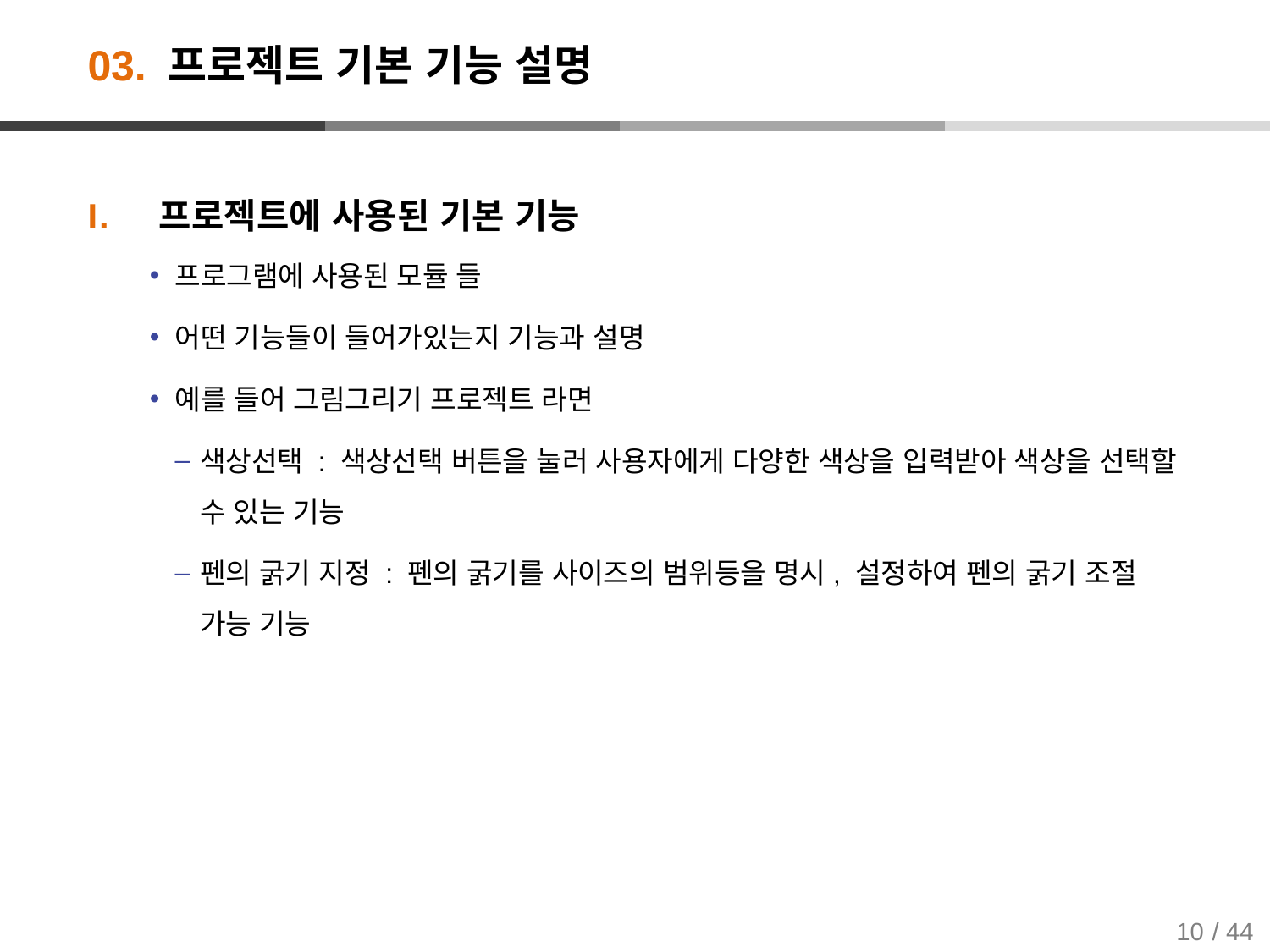

# 03. 프로젝트 기본 기능 설명
프로젝트에 사용된 기본 기능
프로그램에 사용된 모듈 들
어떤 기능들이 들어가있는지 기능과 설명
예를 들어 그림그리기 프로젝트 라면
색상선택 : 색상선택 버튼을 눌러 사용자에게 다양한 색상을 입력받아 색상을 선택할 수 있는 기능
펜의 굵기 지정 : 펜의 굵기를 사이즈의 범위등을 명시, 설정하여 펜의 굵기 조절 가능 기능